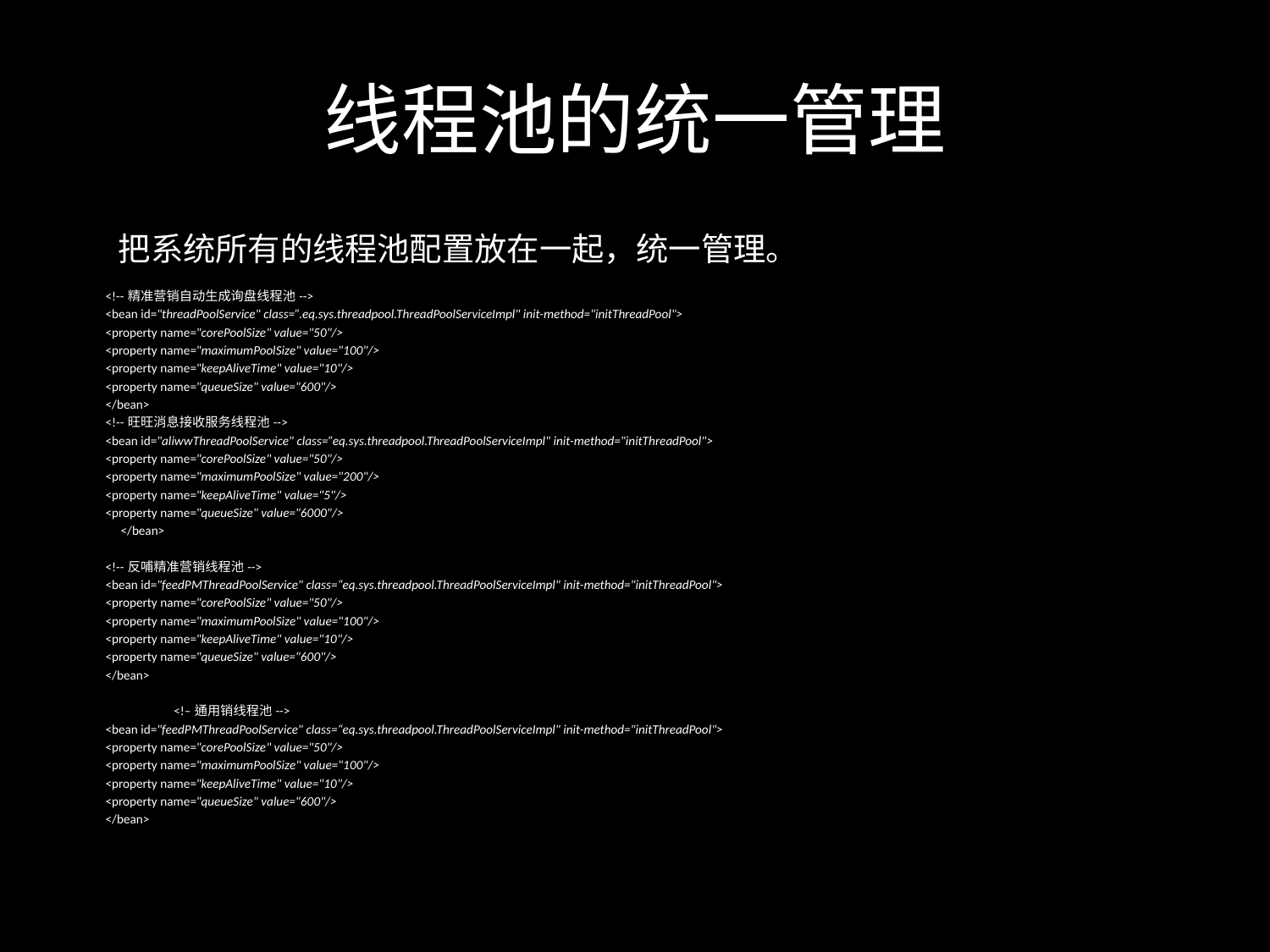

# 线程池的统一管理
              把系统所有的线程池配置放在一起，统一管理。

	<!-- 精准营销自动生成询盘线程池 -->
	<bean id="threadPoolService" class=”.eq.sys.threadpool.ThreadPoolServiceImpl" init-method="initThreadPool">
		<property name="corePoolSize" value="50"/>
		<property name="maximumPoolSize" value="100"/>
		<property name="keepAliveTime" value="10"/>
		<property name="queueSize" value="600"/>
	</bean>
	<!-- 旺旺消息接收服务线程池 -->
	<bean id="aliwwThreadPoolService" class=”eq.sys.threadpool.ThreadPoolServiceImpl" init-method="initThreadPool">
		<property name="corePoolSize" value="50"/>
		<property name="maximumPoolSize" value="200"/>
		<property name="keepAliveTime" value="5"/>
		<property name="queueSize" value="6000"/>
               </bean>

	<!-- 反哺精准营销线程池 -->
	<bean id="feedPMThreadPoolService" class=“eq.sys.threadpool.ThreadPoolServiceImpl" init-method="initThreadPool">
		<property name="corePoolSize" value="50"/>
		<property name="maximumPoolSize" value="100"/>
		<property name="keepAliveTime" value="10"/>
		<property name="queueSize" value="600"/>
	</bean>

                                 <!– 通用销线程池 -->
	<bean id="feedPMThreadPoolService" class=“eq.sys.threadpool.ThreadPoolServiceImpl" init-method="initThreadPool">
		<property name="corePoolSize" value="50"/>
		<property name="maximumPoolSize" value="100"/>
		<property name="keepAliveTime" value="10"/>
		<property name="queueSize" value="600"/>
	</bean>